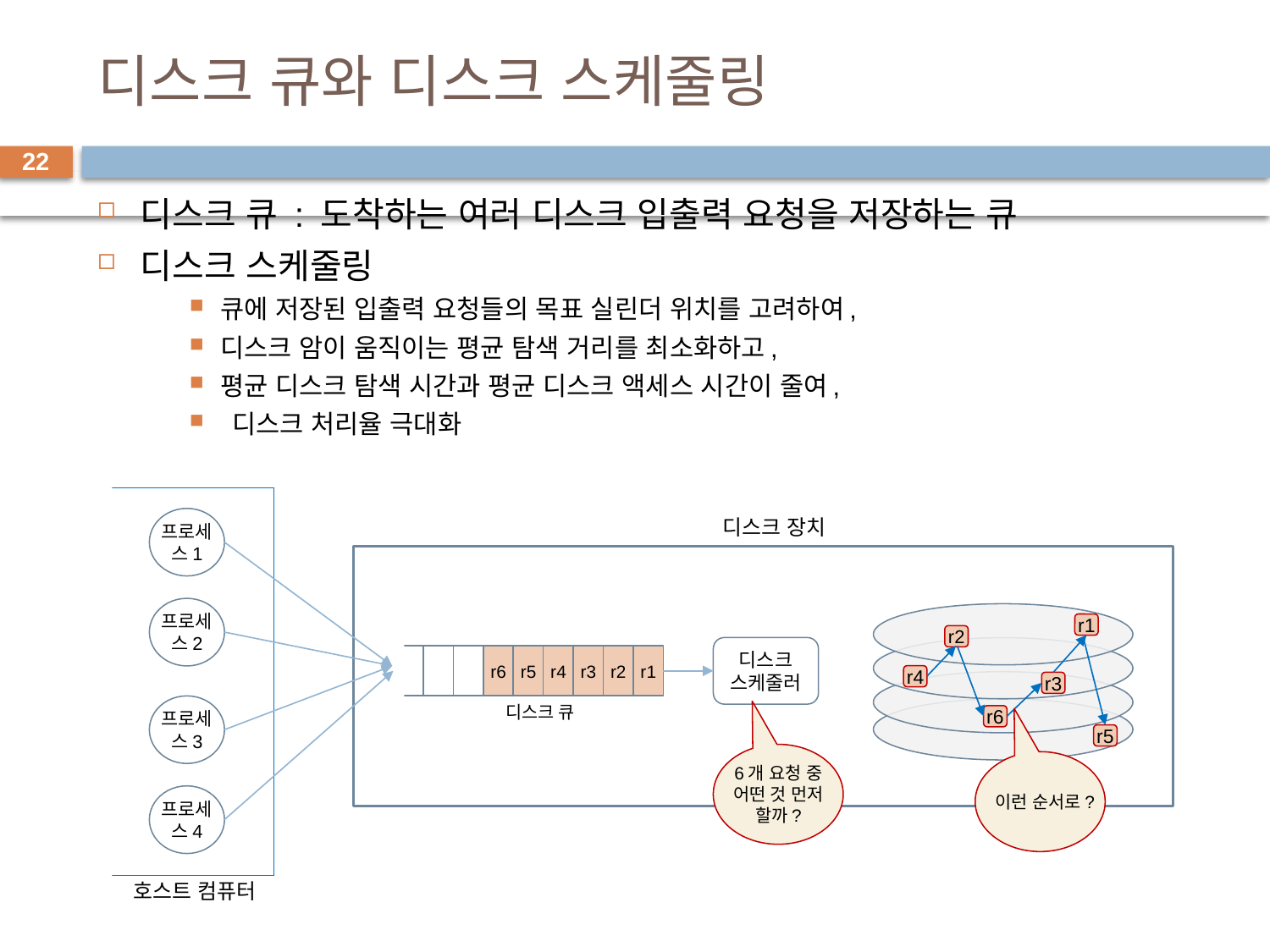

# 디스크 큐와 디스크 스케줄링
22
디스크 큐 : 도착하는 여러 디스크 입출력 요청을 저장하는 큐
디스크 스케줄링
큐에 저장된 입출력 요청들의 목표 실린더 위치를 고려하여,
디스크 암이 움직이는 평균 탐색 거리를 최소화하고,
평균 디스크 탐색 시간과 평균 디스크 액세스 시간이 줄여,
 디스크 처리율 극대화

디스크 장치
프로세스1

프로세스2

r1
r2

r6
r5
r4
r3
r2
r1
디스크
스케줄러
r4
r3
디스크 큐
프로세스3
r6
r5
6개 요청 중 어떤 것 먼저 할까?
이런 순서로?
프로세스4
호스트 컴퓨터